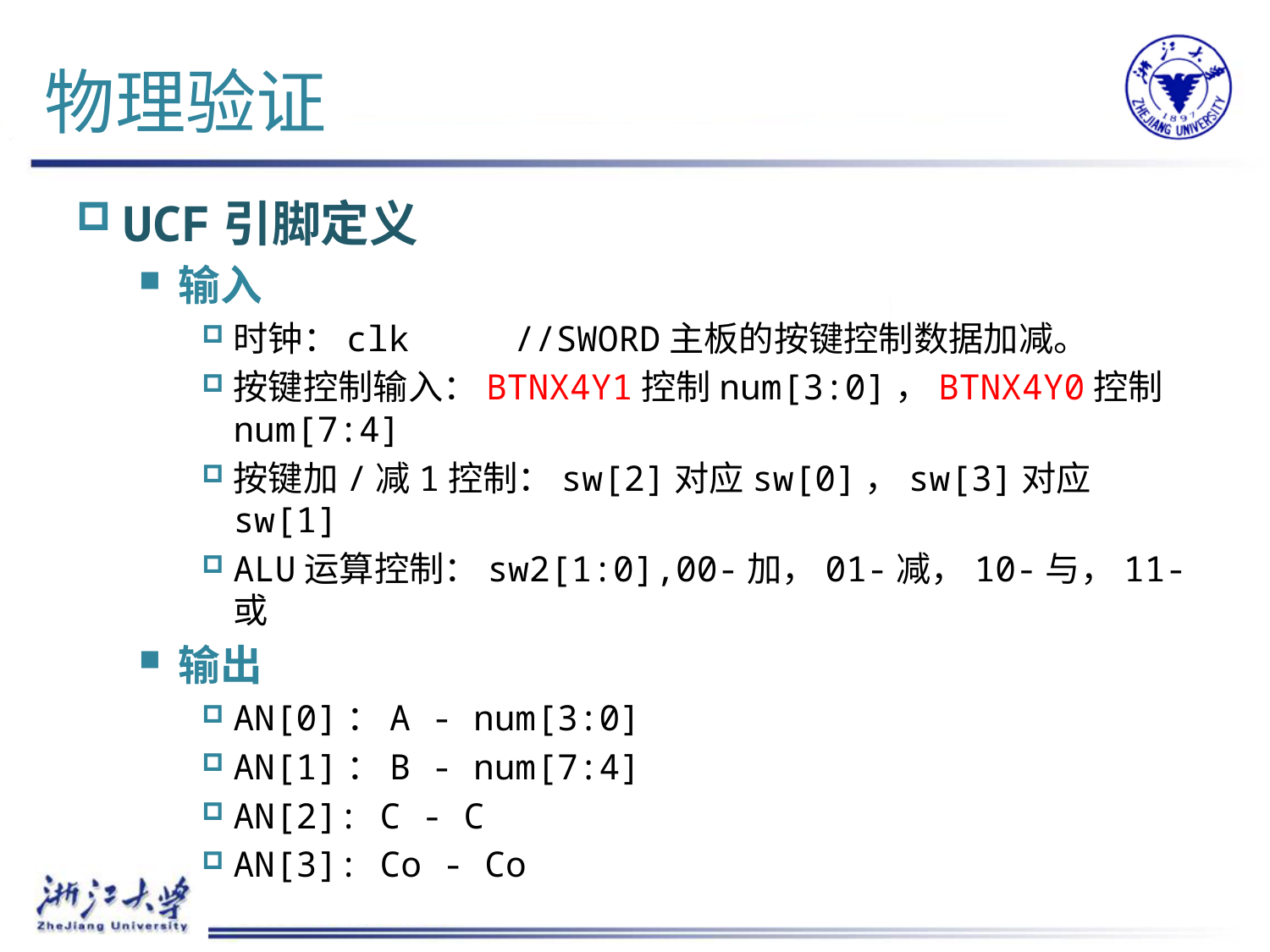

# 物理验证
UCF引脚定义
输入
时钟：clk     //SWORD主板的按键控制数据加减。
按键控制输入：BTNX4Y1控制num[3:0]，BTNX4Y0控制num[7:4]
按键加/减1控制：sw[2]对应sw[0]，sw[3]对应sw[1]
ALU运算控制：sw2[1:0],00-加，01-减，10-与，11-或
输出
AN[0]：A - num[3:0]
AN[1]：B - num[7:4]
AN[2]: C - C
AN[3]: Co - Co